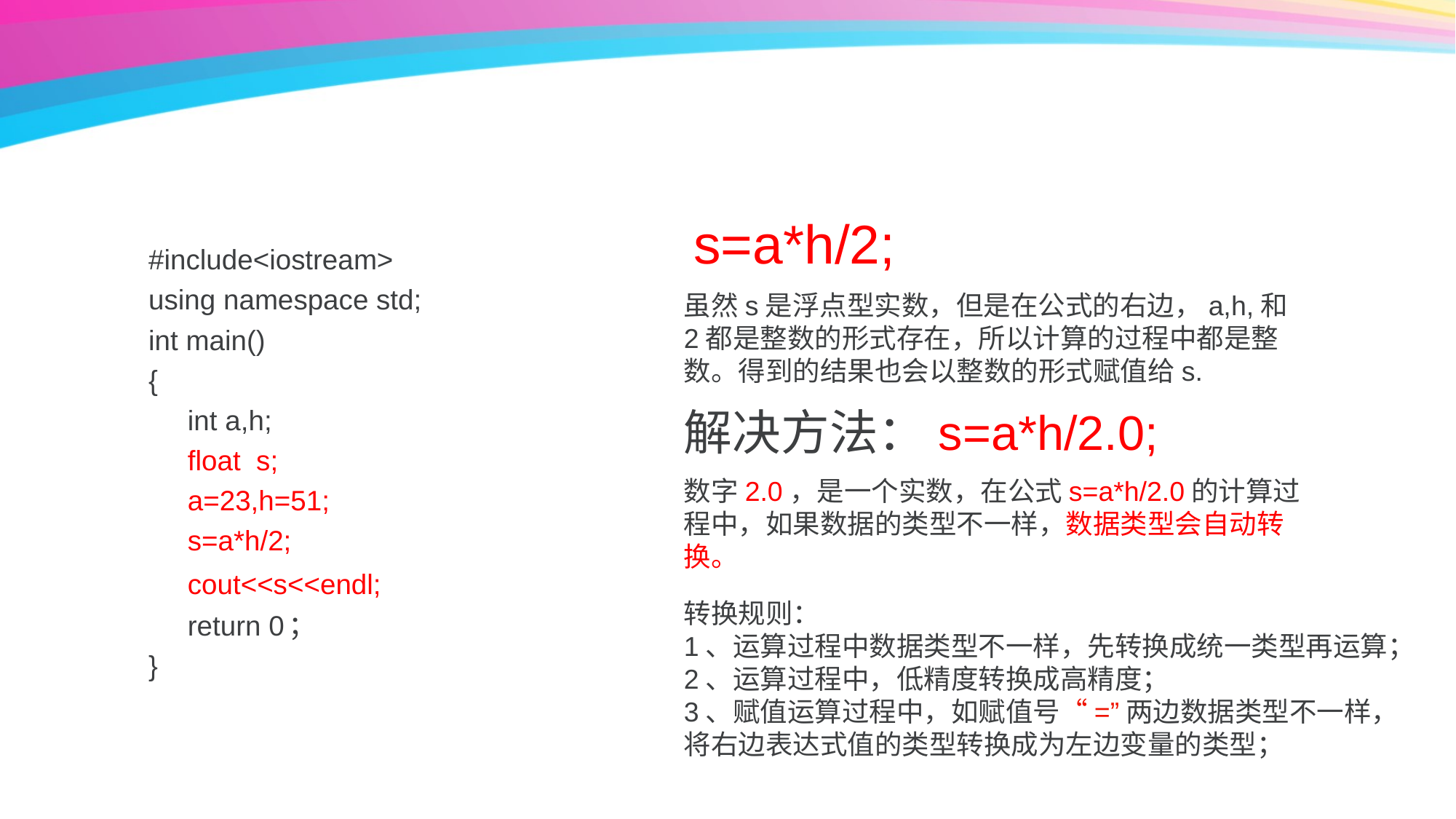

s=a*h/2;
#include<iostream>
using namespace std;
int main()
{
     int a,h;
     float  s;
     a=23,h=51;
     s=a*h/2;
     cout<<s<<endl;
     return 0；
}
虽然s是浮点型实数，但是在公式的右边，a,h,和2都是整数的形式存在，所以计算的过程中都是整数。得到的结果也会以整数的形式赋值给s.
解决方法：s=a*h/2.0;
数字2.0，是一个实数，在公式s=a*h/2.0的计算过程中，如果数据的类型不一样，数据类型会自动转换。
转换规则：
1、运算过程中数据类型不一样，先转换成统一类型再运算；
2、运算过程中，低精度转换成高精度；
3、赋值运算过程中，如赋值号“=”两边数据类型不一样，将右边表达式值的类型转换成为左边变量的类型；